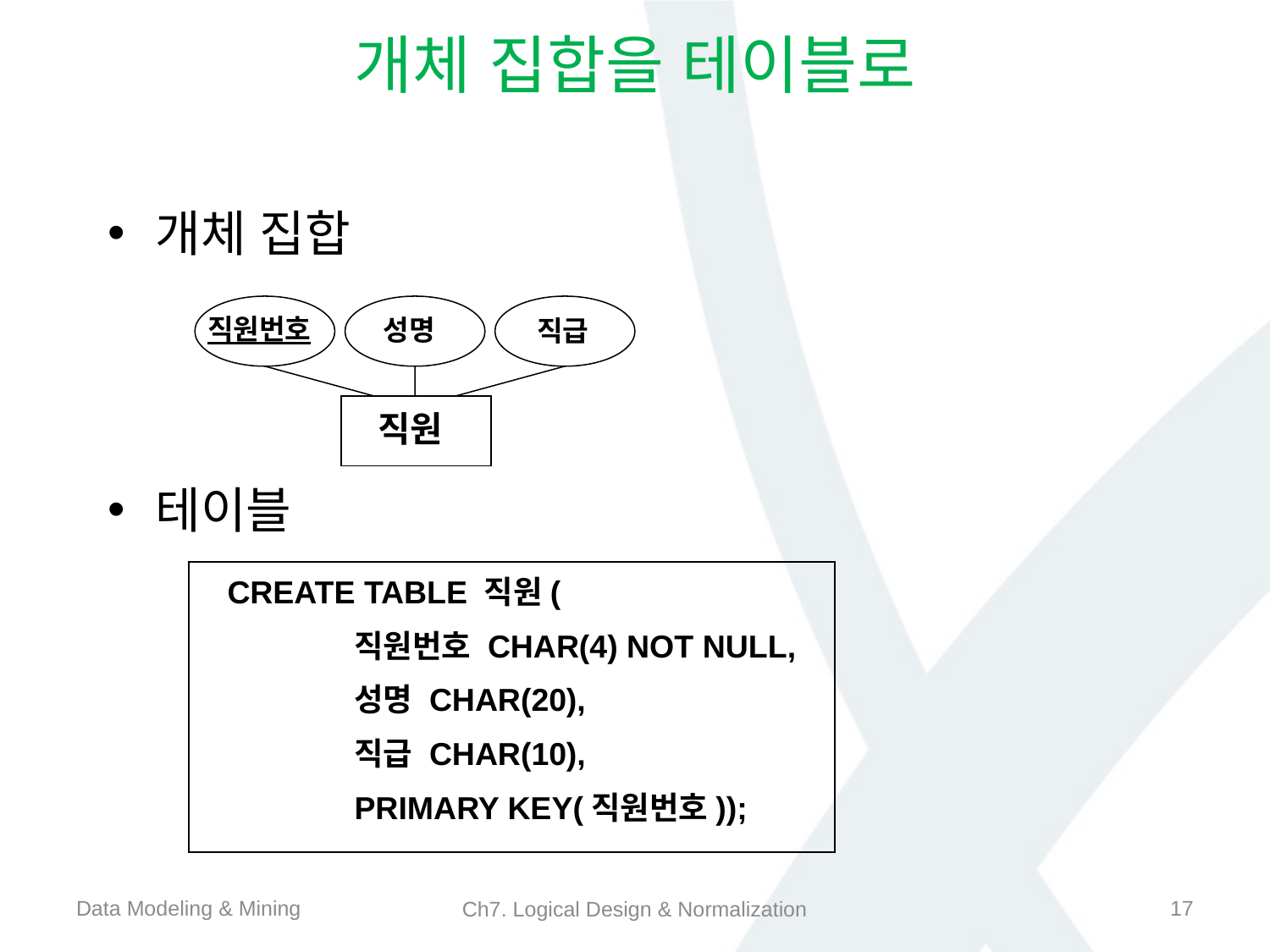

# 개체 집합을 테이블로
개체 집합

테이블

직원번호
성명
직급

직원

CREATE TABLE 직원(
	직원번호 CHAR(4) NOT NULL,
	성명 CHAR(20),
	직급 CHAR(10),
	PRIMARY KEY(직원번호));
Data Modeling & Mining
17
Ch7. Logical Design & Normalization